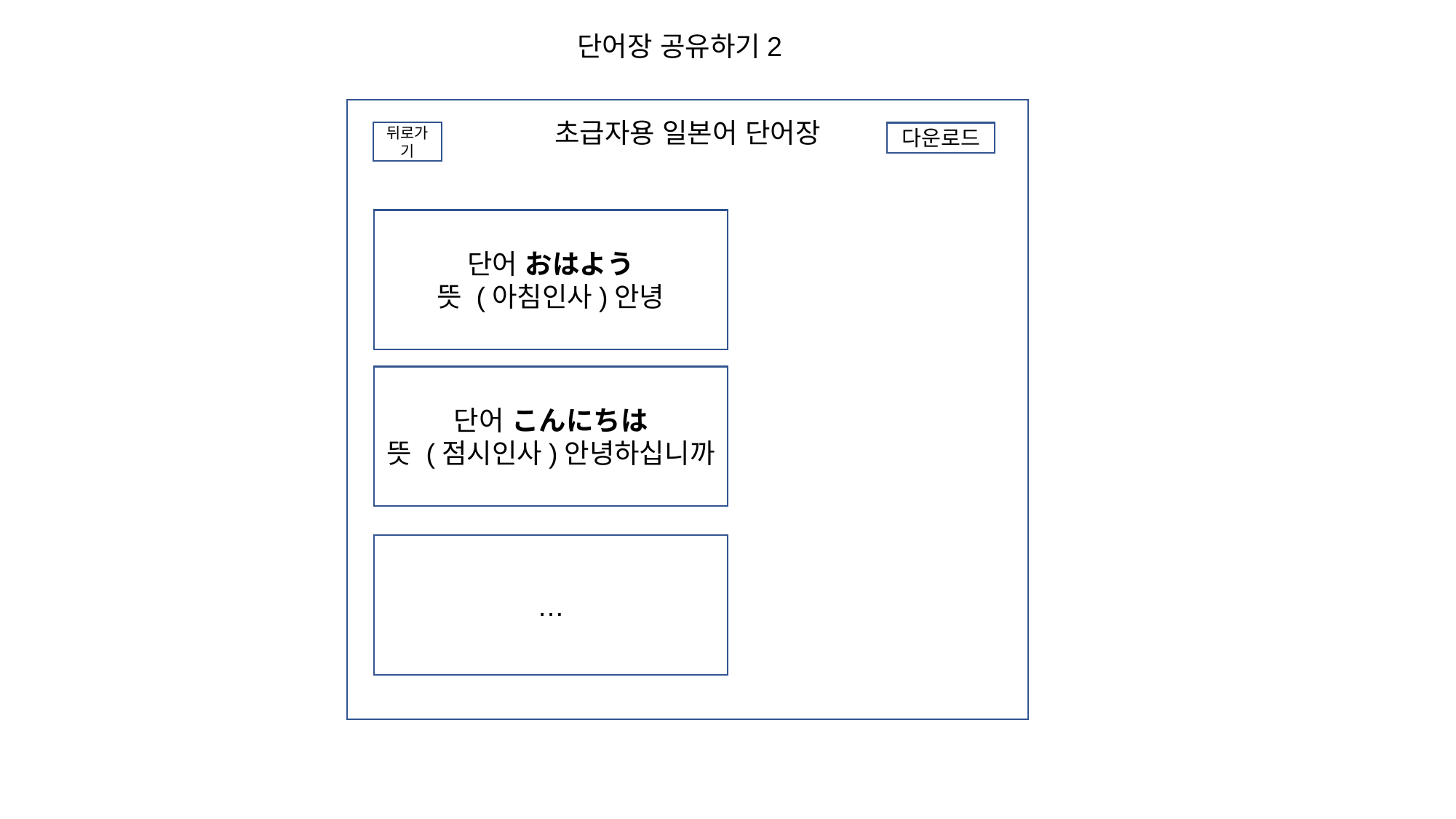

단어장 공유하기2

초급자용 일본어 단어장

뒤로가기
다운로드
단어 おはよう
뜻 (아침인사)안녕
단어 こんにちは
뜻 (점시인사)안녕하십니까
…